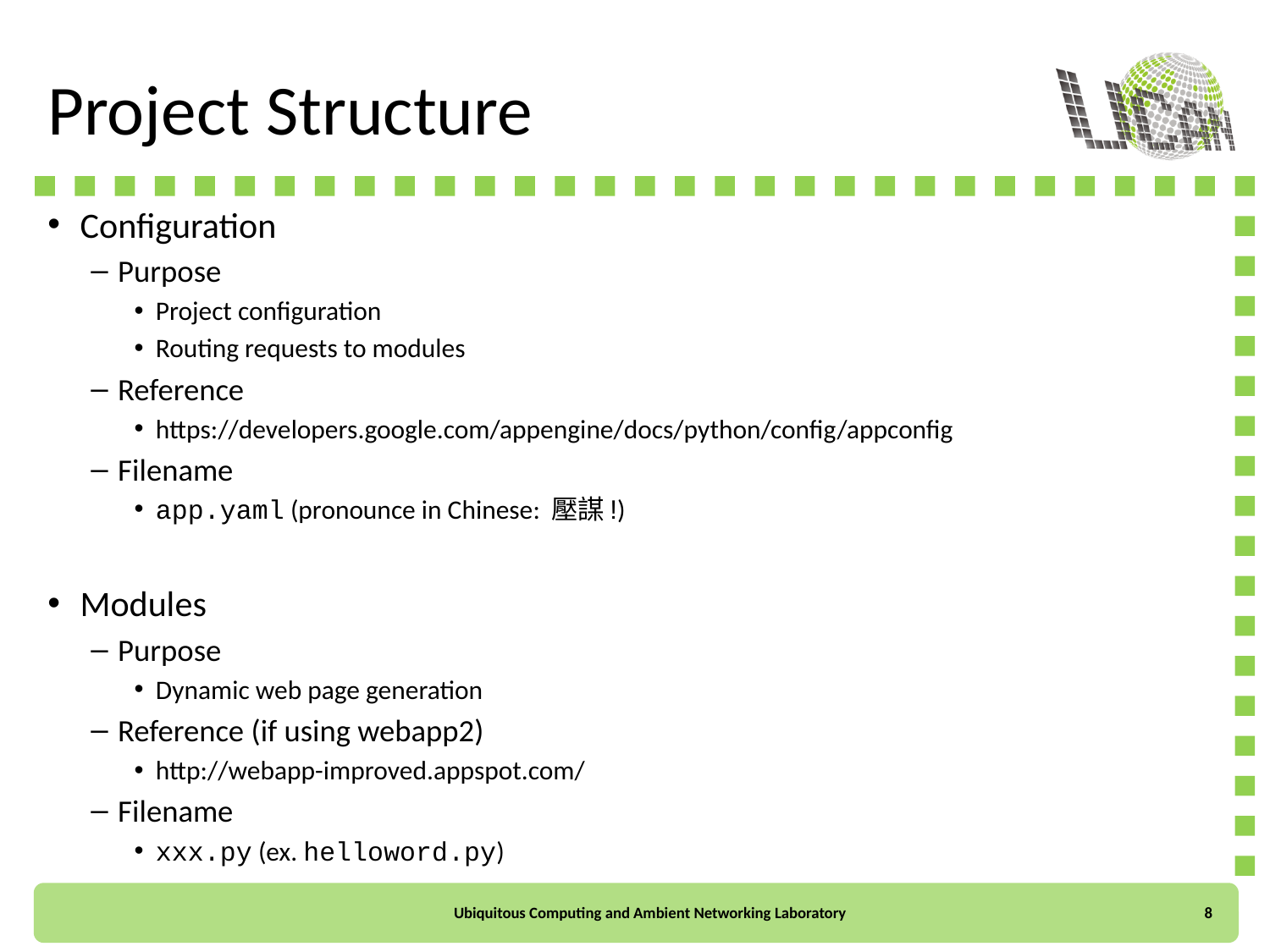

# Project Structure
Configuration
Purpose
Project configuration
Routing requests to modules
Reference
https://developers.google.com/appengine/docs/python/config/appconfig
Filename
app.yaml (pronounce in Chinese: 壓謀!)

Modules
Purpose
Dynamic web page generation
Reference (if using webapp2)
http://webapp-improved.appspot.com/
Filename
xxx.py (ex. helloword.py)
8
Ubiquitous Computing and Ambient Networking Laboratory